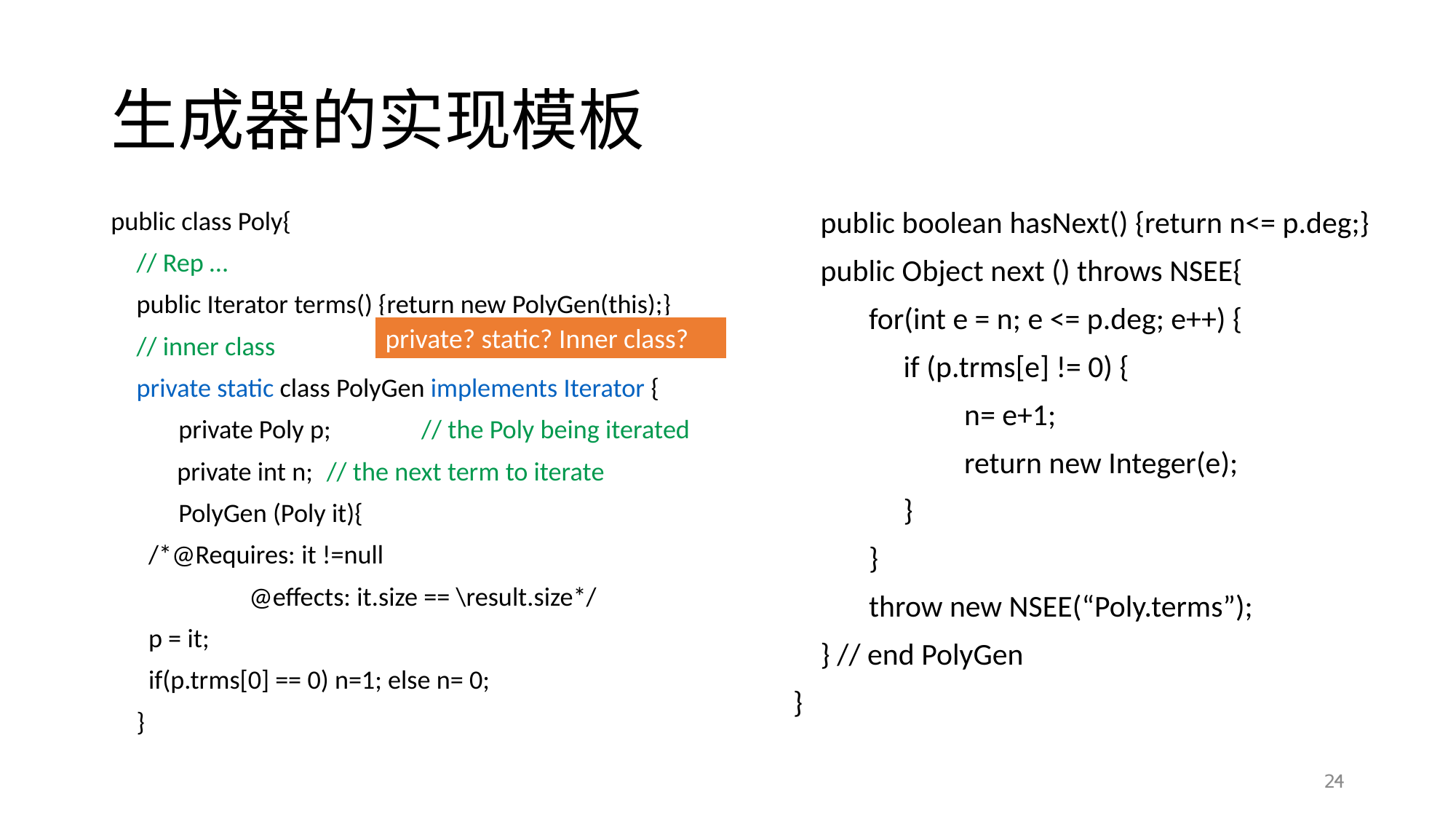

# 生成器的实现模板
public class Poly{
	// Rep …
	public Iterator terms() {return new PolyGen(this);}
	// inner class
	private static class PolyGen implements Iterator {
	       private Poly p; 	// the Poly being iterated
           private int n; 	// the next term to iterate
	       PolyGen (Poly it){
		  /*@Requires: it !=null
                       @effects: it.size == \result.size*/
		  p = it;
		  if(p.trms[0] == 0) n=1; else n= 0;
		}
	public boolean hasNext() {return n<= p.deg;}
	public Object next () throws NSEE{
	       for(int e = n; e <= p.deg; e++) {
	            if (p.trms[e] != 0) {
	  	     n= e+1;
		     return new Integer(e);
	            }
	       }
	       throw new NSEE(“Poly.terms”);
	} // end PolyGen
}
private? static? Inner class?
24